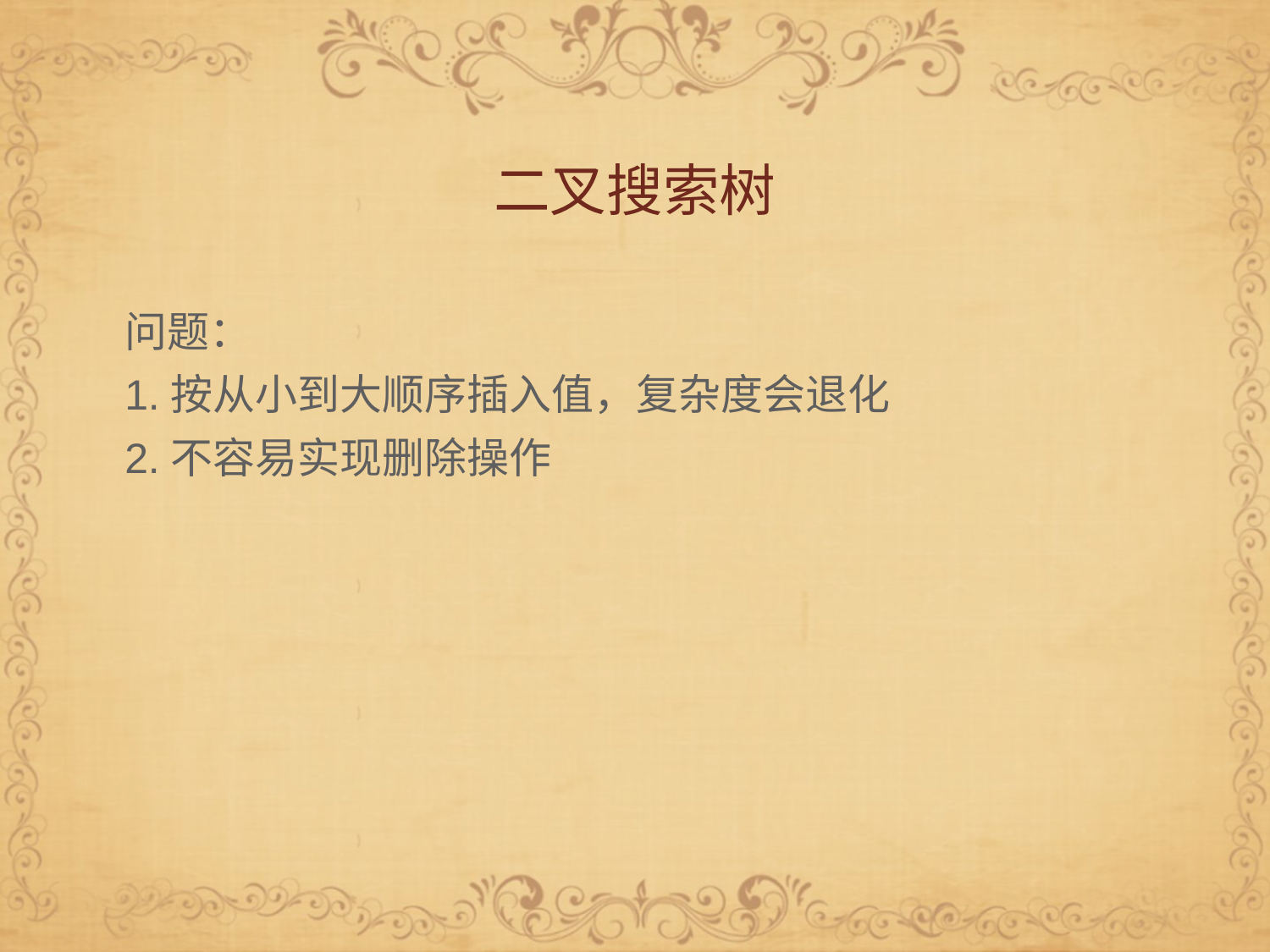

# 二叉搜索树
问题：
1.按从小到大顺序插入值，复杂度会退化
2.不容易实现删除操作